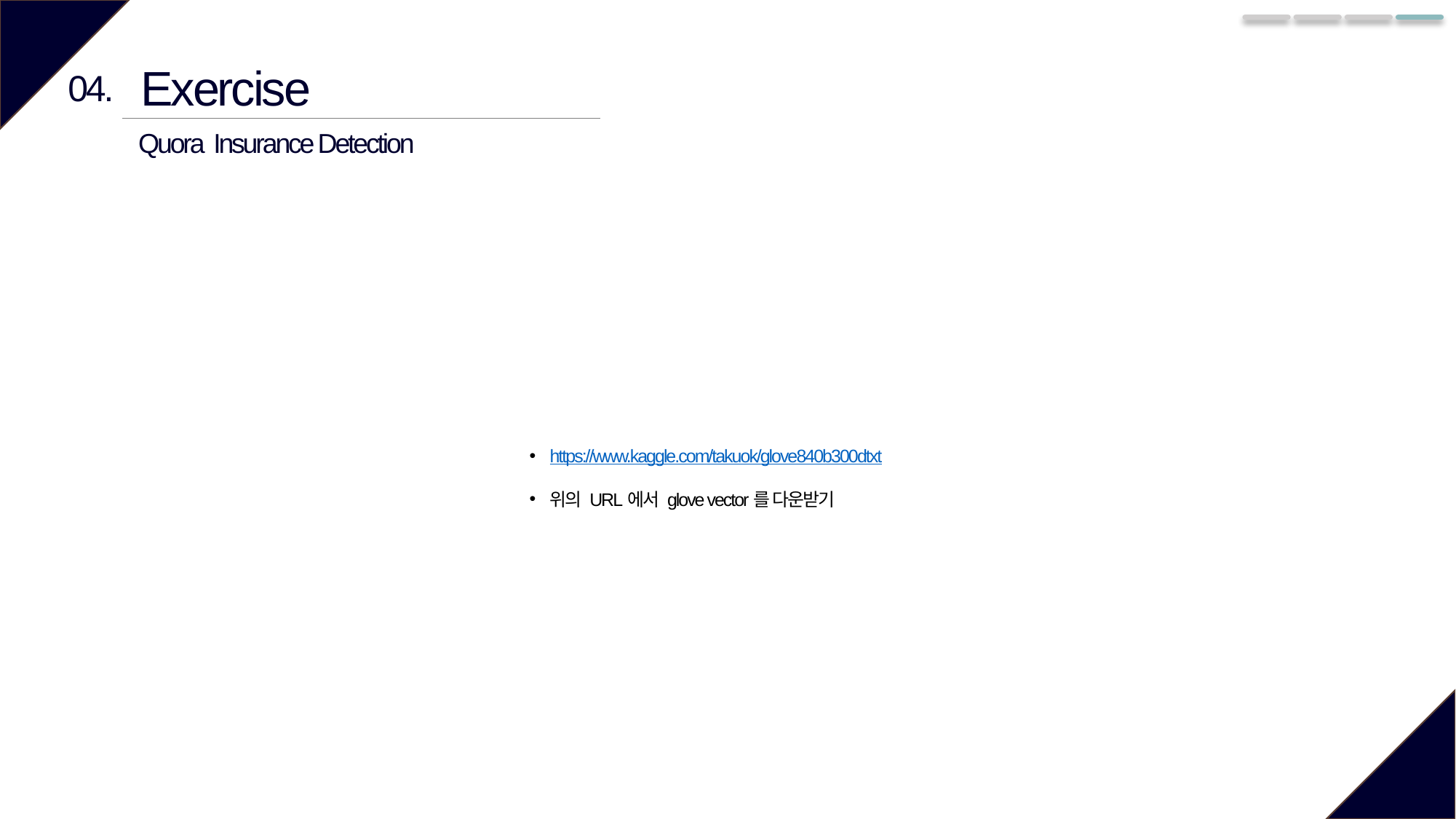

Exercise
04.
Quora  Insurance Detection
https://www.kaggle.com/takuok/glove840b300dtxt
위의 URL에서 glove vector를 다운받기